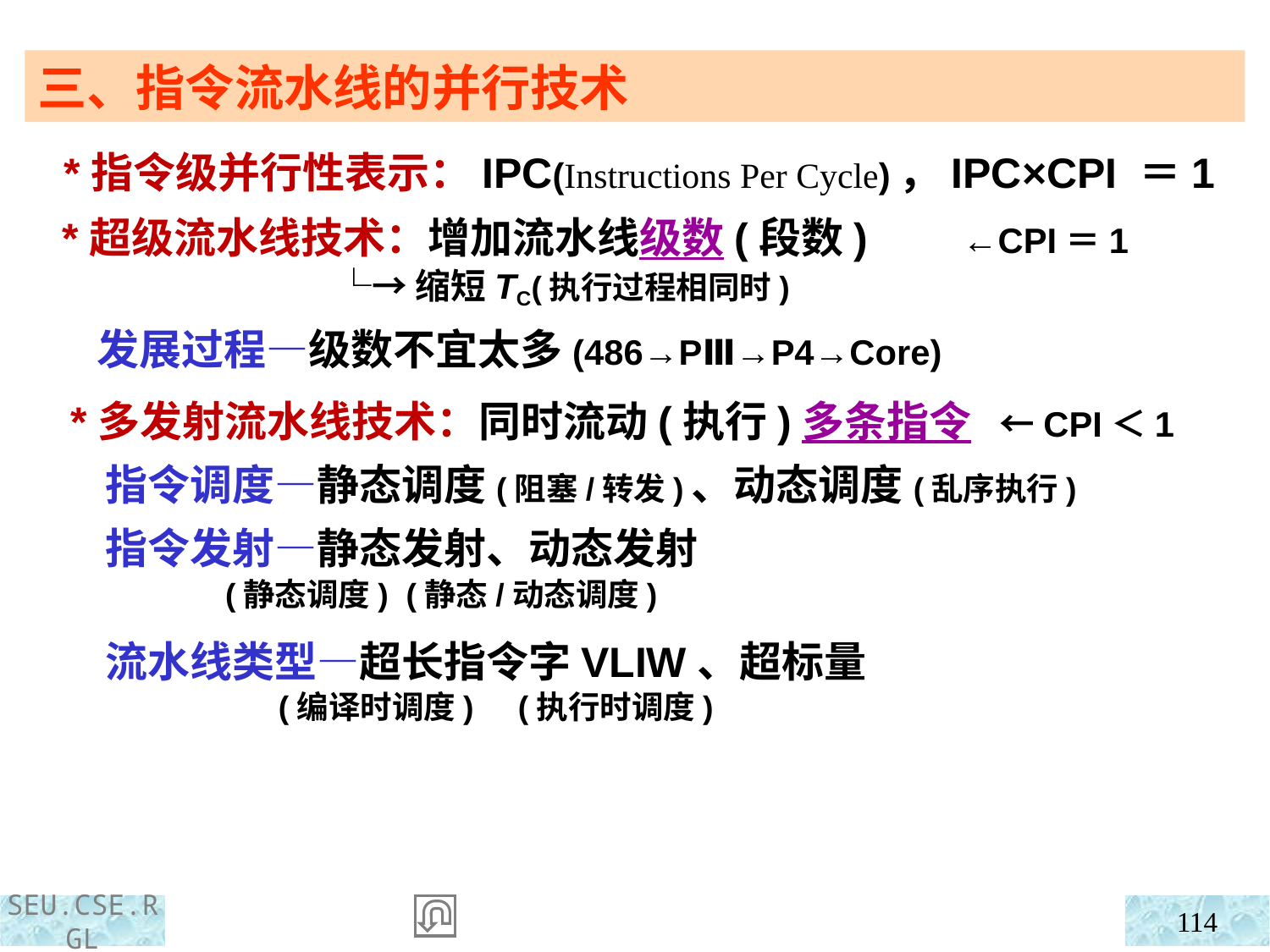

三、指令流水线的并行技术
  *指令级并行性表示：IPC(Instructions Per Cycle)，IPC×CPI ＝1
  *超级流水线技术：增加流水线级数(段数)        ←CPI＝1
                                     └→缩短TC(执行过程相同时)
     发展过程—级数不宜太多(486→PⅢ→P4→Core)
  *多发射流水线技术：同时流动(执行)多条指令   ←CPI＜1
     指令调度—静态调度(阻塞/转发)、动态调度(乱序执行)
     指令发射—静态发射、动态发射
                    (静态调度)  (静态/动态调度)
     流水线类型—超长指令字VLIW、超标量
                          (编译时调度)     (执行时调度)

114